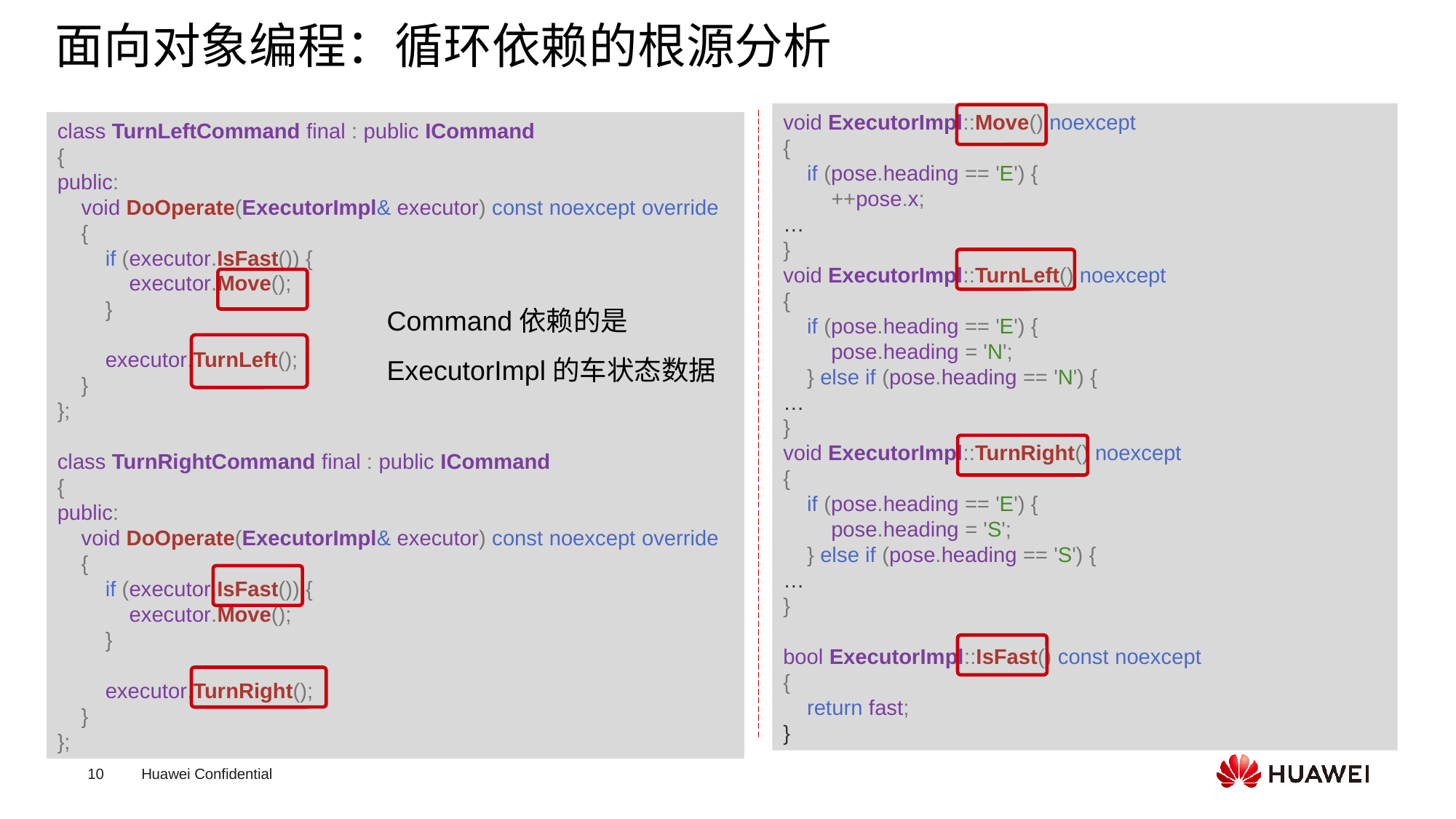

# 面向对象编程：循环依赖的根源分析
void ExecutorImpl::Move() noexcept
{
    if (pose.heading == 'E') {
        ++pose.x;
…
}
void ExecutorImpl::TurnLeft() noexcept
{
    if (pose.heading == 'E') {
        pose.heading = 'N';
    } else if (pose.heading == 'N') {
…
}
void ExecutorImpl::TurnRight() noexcept
{
    if (pose.heading == 'E') {
        pose.heading = 'S';
    } else if (pose.heading == 'S') {
…
}

bool ExecutorImpl::IsFast() const noexcept
{
    return fast;
}

class TurnLeftCommand final : public ICommand
{
public:
    void DoOperate(ExecutorImpl& executor) const noexcept override
    {
        if (executor.IsFast()) {
            executor.Move();
        }
        executor.TurnLeft();
    }
};
class TurnRightCommand final : public ICommand
{
public:
    void DoOperate(ExecutorImpl& executor) const noexcept override
    {
        if (executor.IsFast()) {
            executor.Move();
        }
        executor.TurnRight();
    }
};

Command依赖的是ExecutorImpl的车状态数据